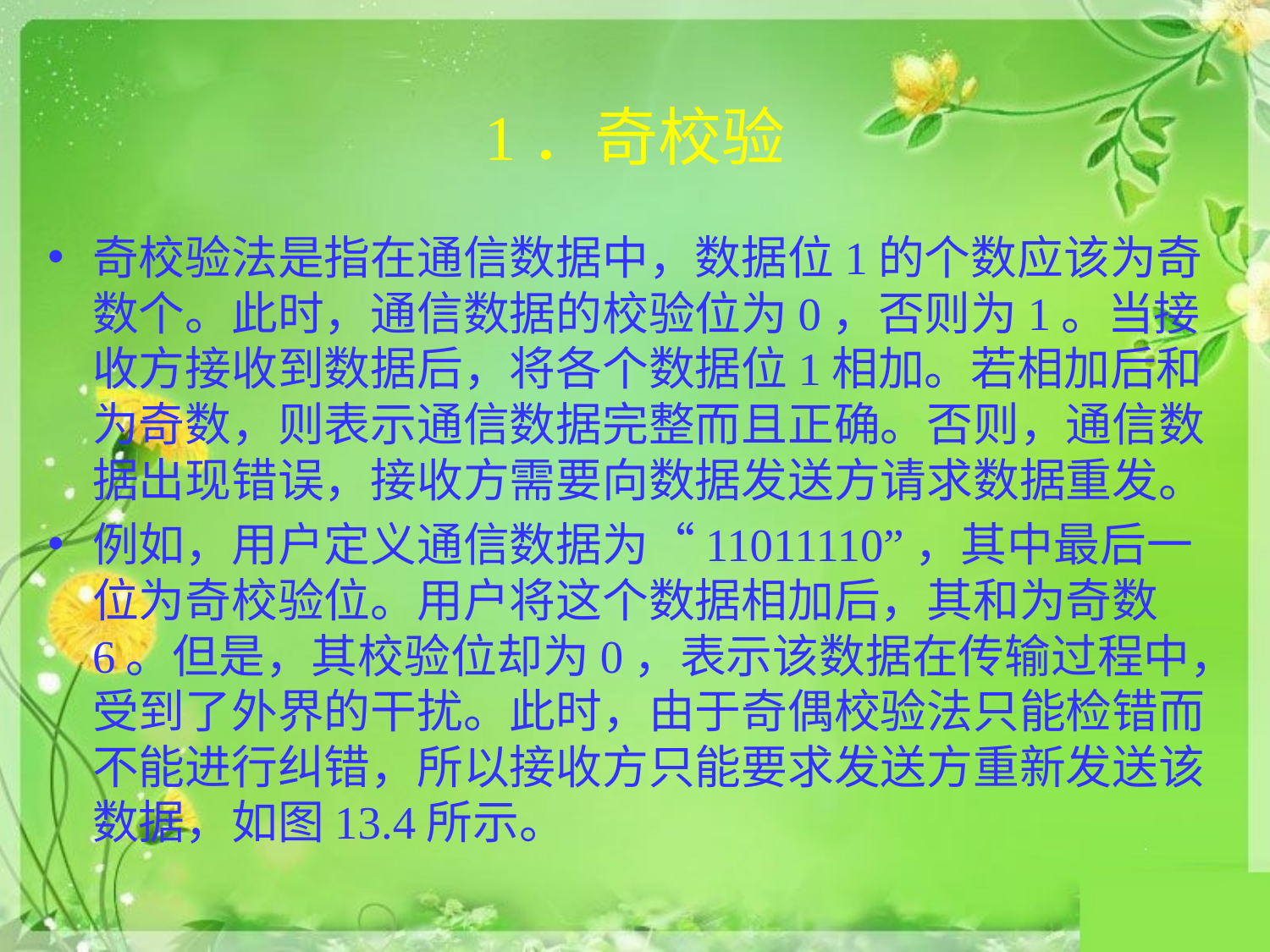

# 1．奇校验
奇校验法是指在通信数据中，数据位1的个数应该为奇数个。此时，通信数据的校验位为0，否则为1。当接收方接收到数据后，将各个数据位1相加。若相加后和为奇数，则表示通信数据完整而且正确。否则，通信数据出现错误，接收方需要向数据发送方请求数据重发。
例如，用户定义通信数据为“11011110”，其中最后一位为奇校验位。用户将这个数据相加后，其和为奇数6。但是，其校验位却为0，表示该数据在传输过程中，受到了外界的干扰。此时，由于奇偶校验法只能检错而不能进行纠错，所以接收方只能要求发送方重新发送该数据，如图13.4所示。